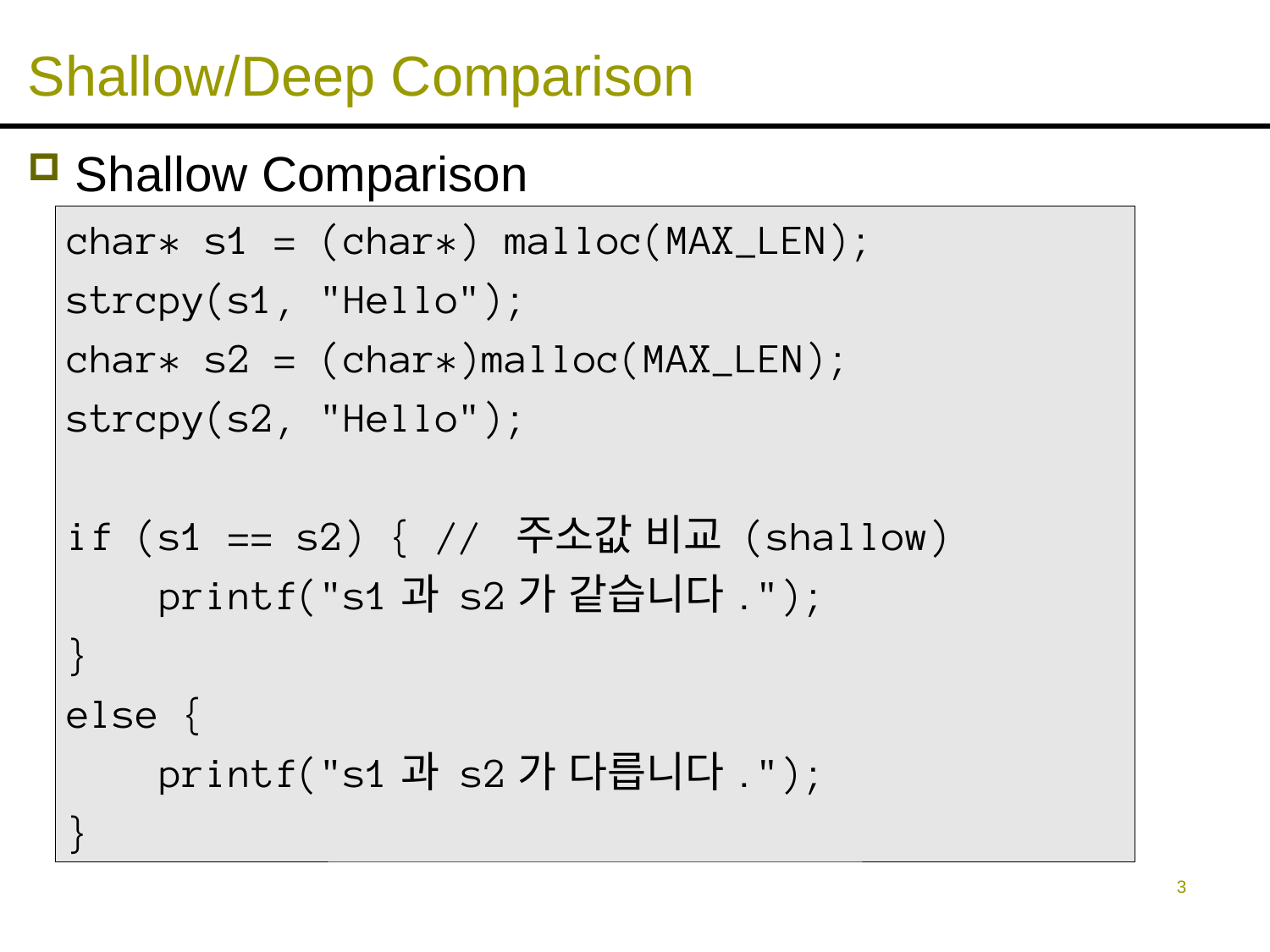

# Shallow/Deep Comparison
Shallow Comparison
char* s1 = (char*) malloc(MAX_LEN);
strcpy(s1, "Hello");
char* s2 = (char*)malloc(MAX_LEN);
strcpy(s2, "Hello");

if (s1 == s2) { // 주소값 비교 (shallow)
    printf("s1과 s2가 같습니다.");
}
else {
    printf("s1과 s2가 다릅니다.");
}
3